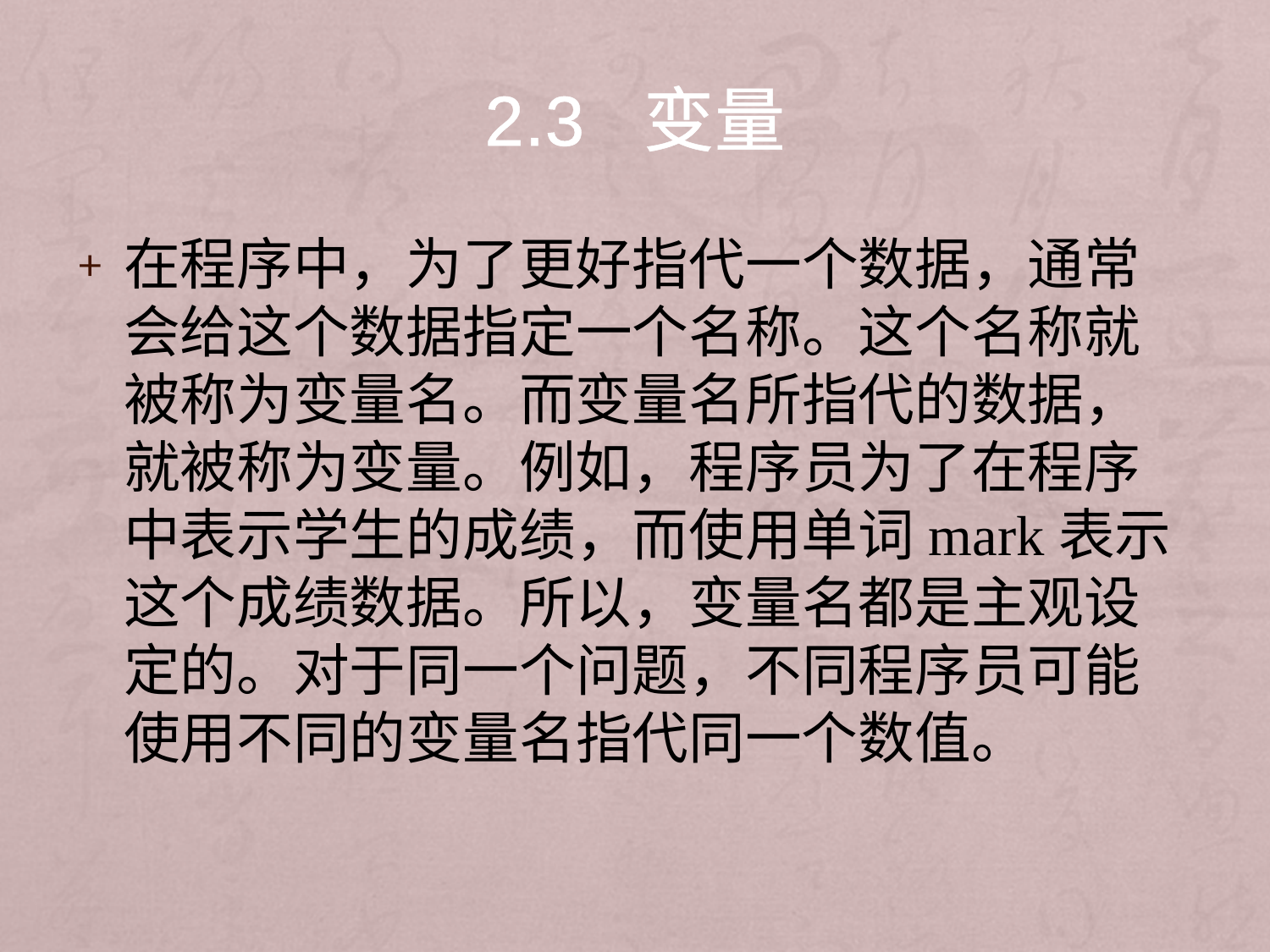

# 2.3  变量
在程序中，为了更好指代一个数据，通常会给这个数据指定一个名称。这个名称就被称为变量名。而变量名所指代的数据，就被称为变量。例如，程序员为了在程序中表示学生的成绩，而使用单词mark表示这个成绩数据。所以，变量名都是主观设定的。对于同一个问题，不同程序员可能使用不同的变量名指代同一个数值。